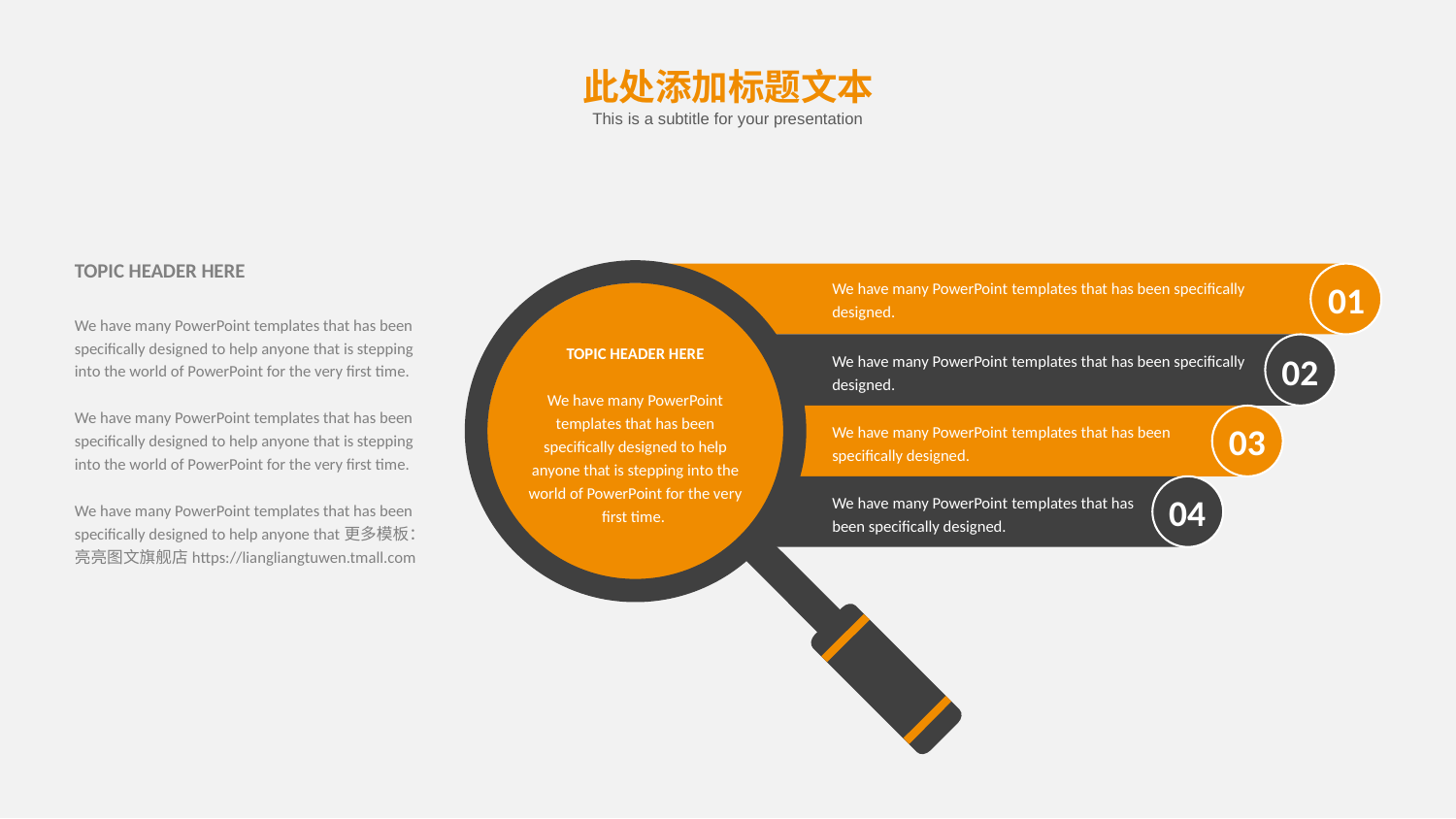

此处添加标题文本
This is a subtitle for your presentation
TOPIC HEADER HERE

We have many PowerPoint templates that has been specifically designed to help anyone that is stepping into the world of PowerPoint for the very first time.

We have many PowerPoint templates that has been specifically designed to help anyone that is stepping into the world of PowerPoint for the very first time.

We have many PowerPoint templates that has been specifically designed to help anyone that更多模板：亮亮图文旗舰店https://liangliangtuwen.tmall.com

01
We have many PowerPoint templates that has been specifically designed.

TOPIC HEADER HERE

We have many PowerPoint templates that has been specifically designed to help anyone that is stepping into the world of PowerPoint for the very first time.
02
We have many PowerPoint templates that has been specifically designed.

03
We have many PowerPoint templates that has been specifically designed.

04
We have many PowerPoint templates that has been specifically designed.